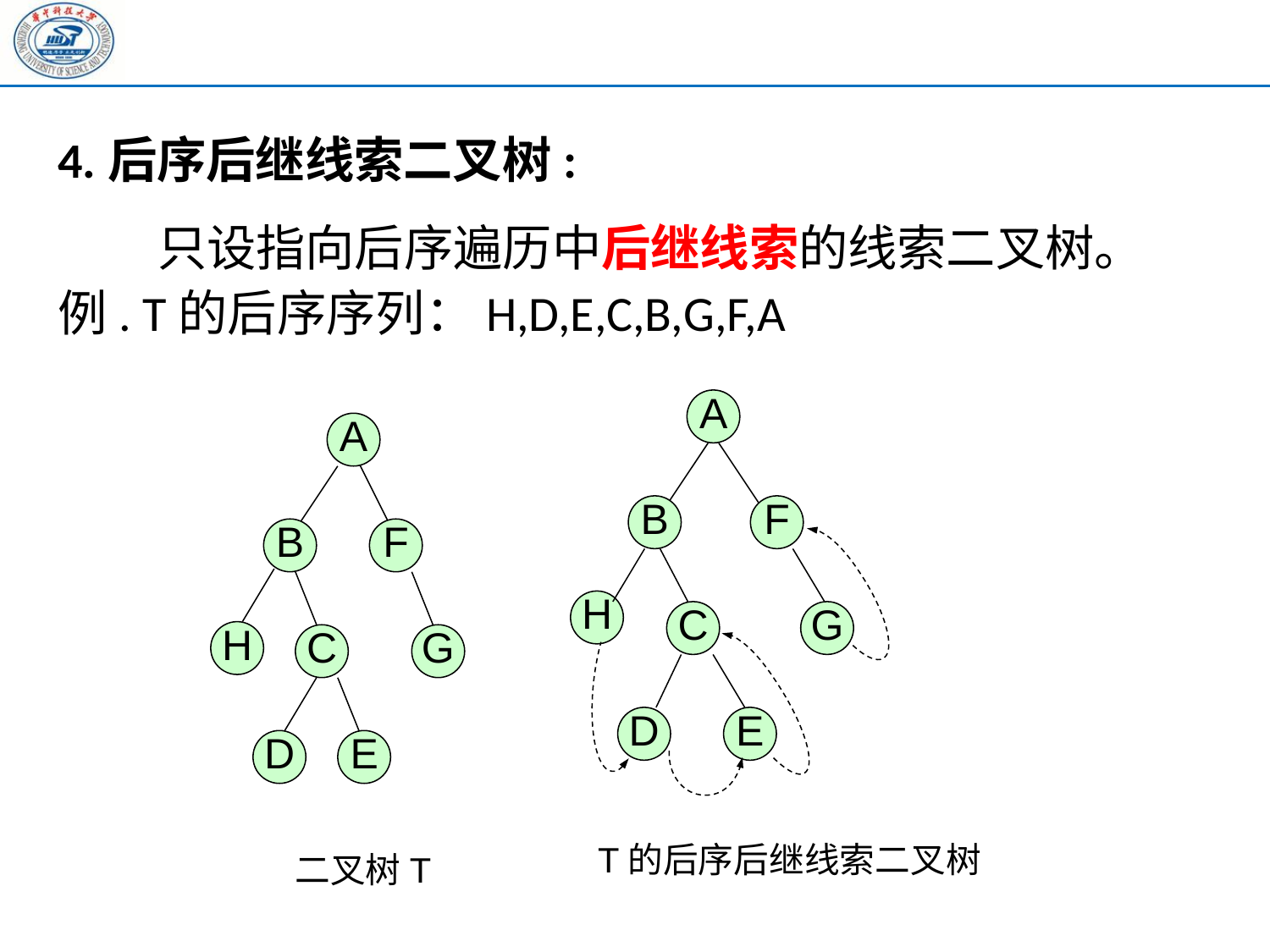

4.后序后继线索二叉树:

        只设指向后序遍历中后继线索的线索二叉树。
例. T的后序序列：H,D,E,C,B,G,F,A
A
A

B
F

B
F

H
C
G

H
C
G

D
E
D
E

T的后序后继线索二叉树
二叉树T